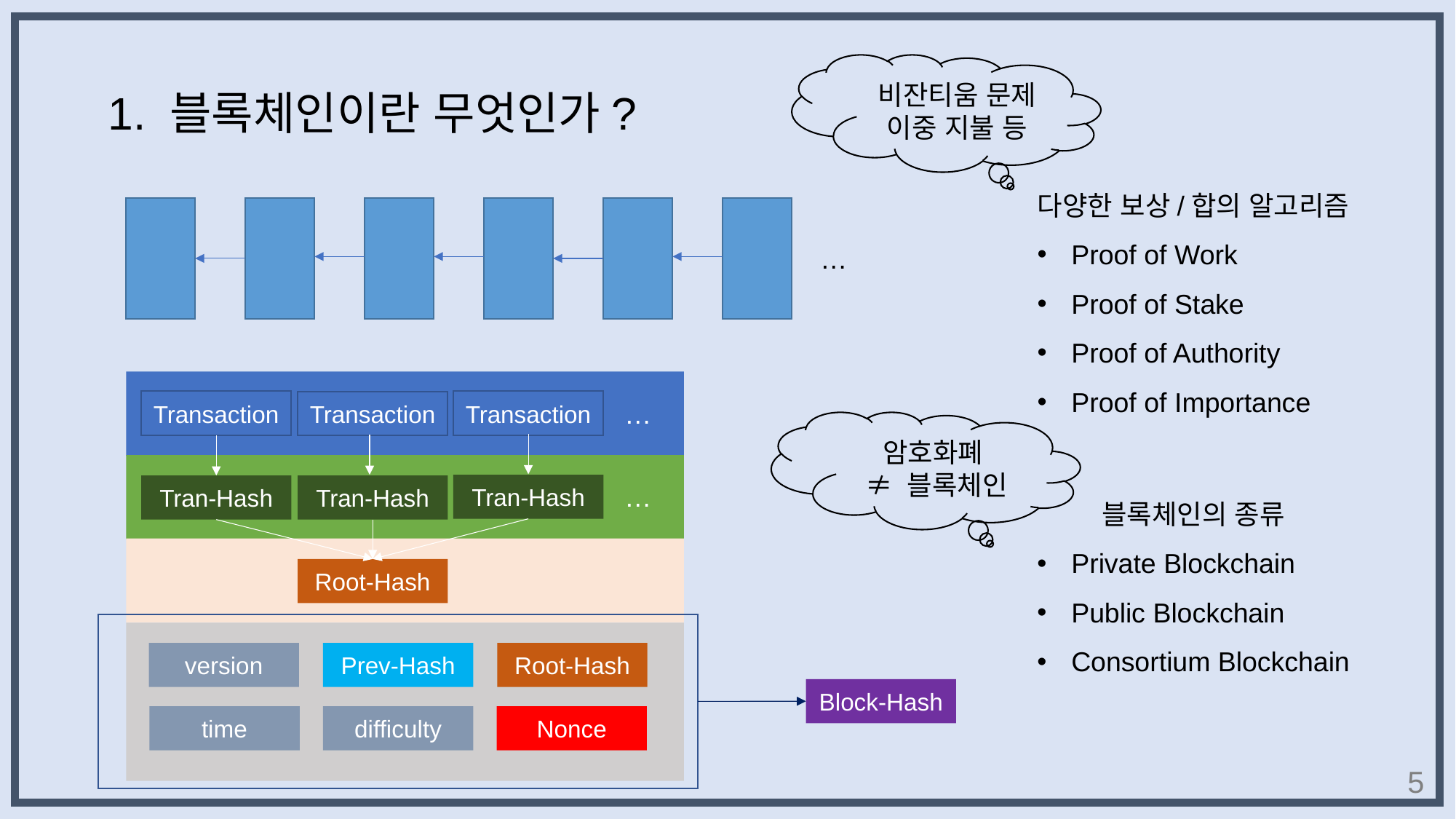

비잔티움 문제
이중 지불 등
1. 블록체인이란 무엇인가?
다양한 보상/합의 알고리즘
Proof of Work
Proof of Stake
Proof of Authority
Proof of Importance

…

Transaction
Transaction
…
Transaction
암호화폐
≠ 블록체인

Tran-Hash
…
Tran-Hash
Tran-Hash
블록체인의 종류
Private Blockchain
Public Blockchain
Consortium Blockchain

Root-Hash

version
Prev-Hash
Root-Hash
Block-Hash
time
difficulty
Nonce
5